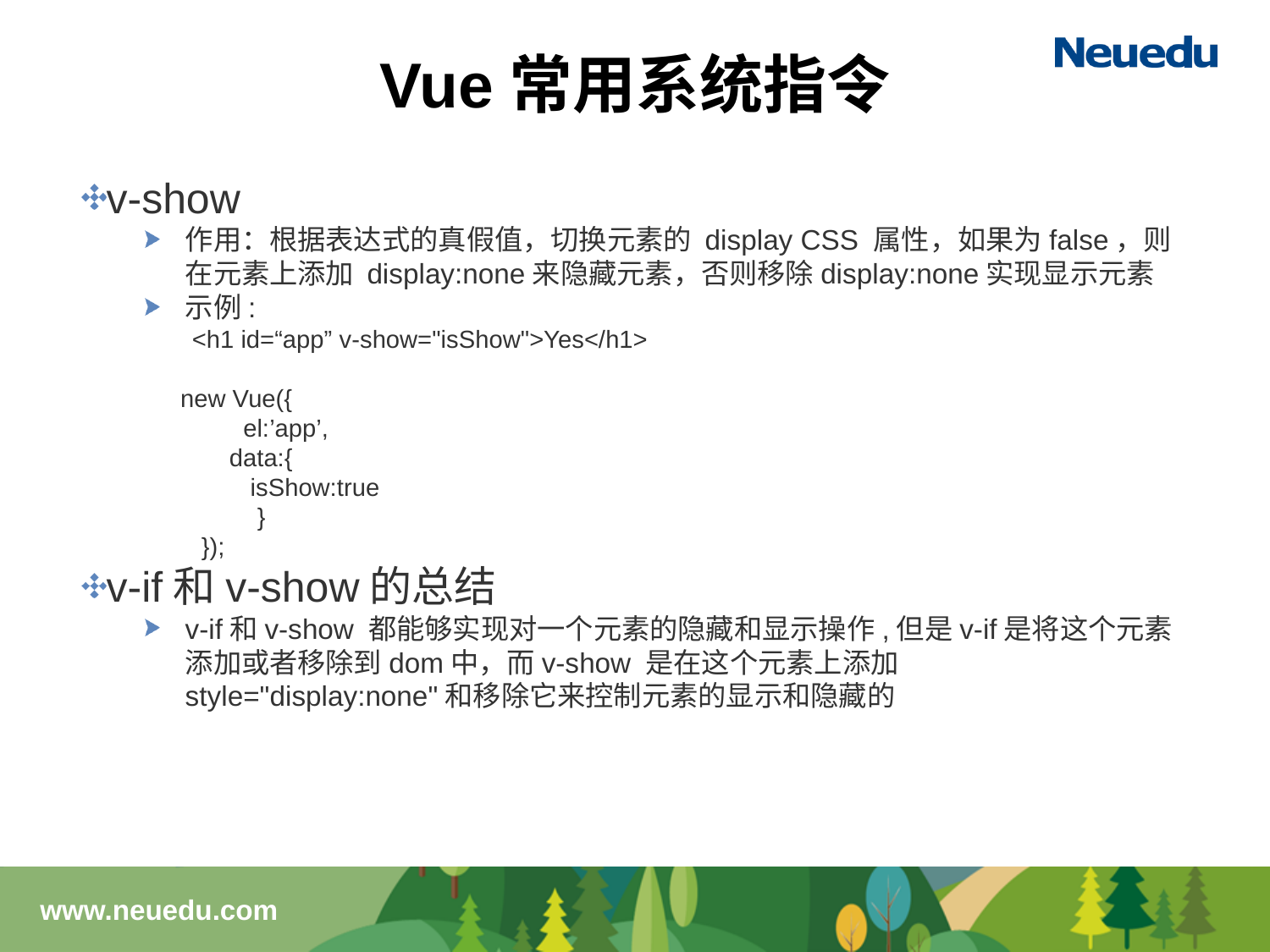

# Vue常用系统指令

v-show
作用：根据表达式的真假值，切换元素的 display CSS 属性，如果为false，则在元素上添加 display:none来隐藏元素，否则移除display:none实现显示元素
示例:
	 <h1 id=“app” v-show="isShow">Yes</h1>

     new Vue({
              el:’app’,
            data:{
               isShow:true
                }
        });
v-if和v-show的总结
v-if和v-show 都能够实现对一个元素的隐藏和显示操作,但是v-if是将这个元素添加或者移除到dom中，而v-show 是在这个元素上添加 style="display:none"和移除它来控制元素的显示和隐藏的